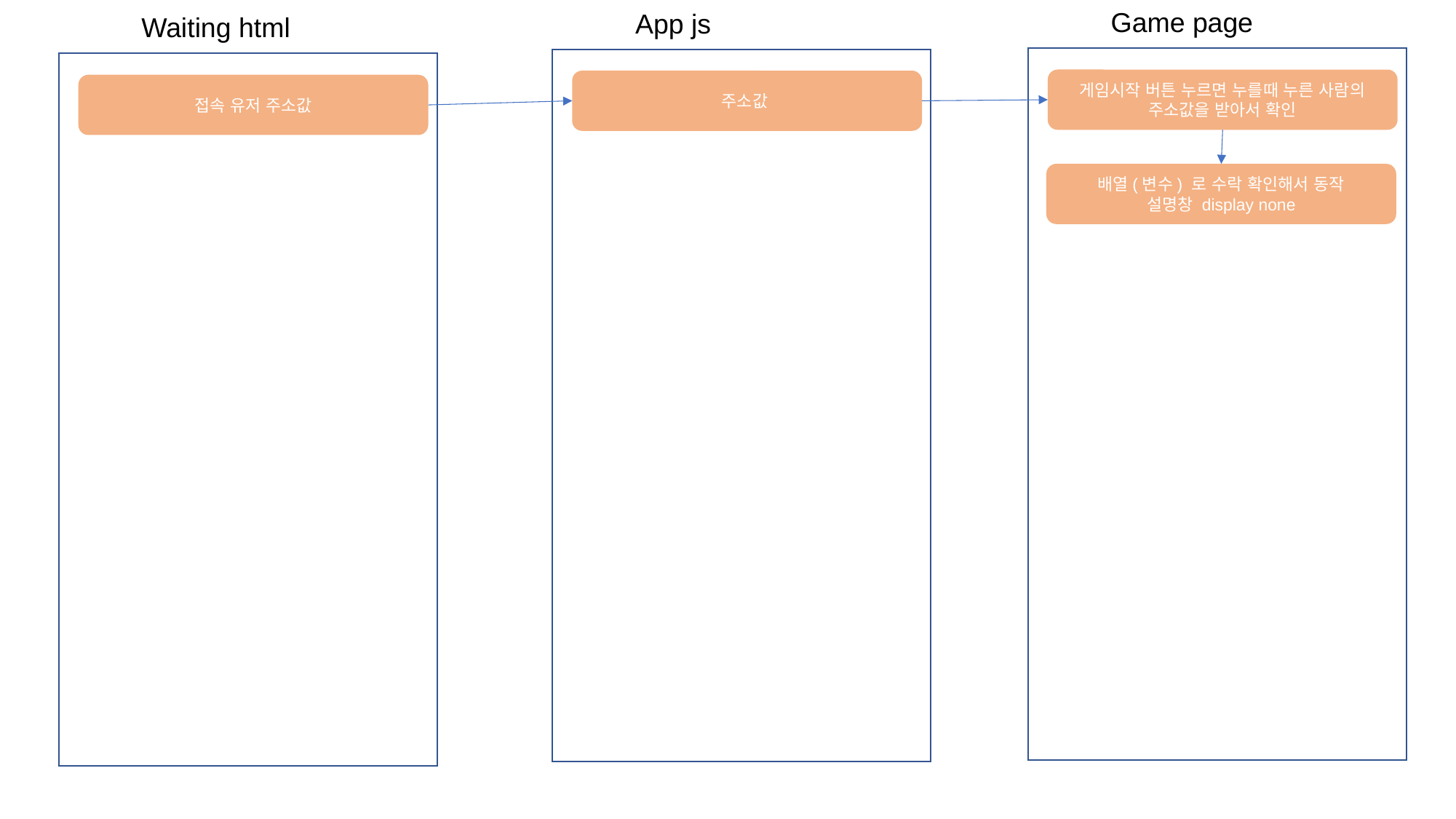

Game page
App js
Waiting html

게임시작 버튼 누르면 누를때 누른 사람의 주소값을 받아서 확인
주소값
접속 유저 주소값
배열(변수) 로 수락 확인해서 동작
설명창 display none